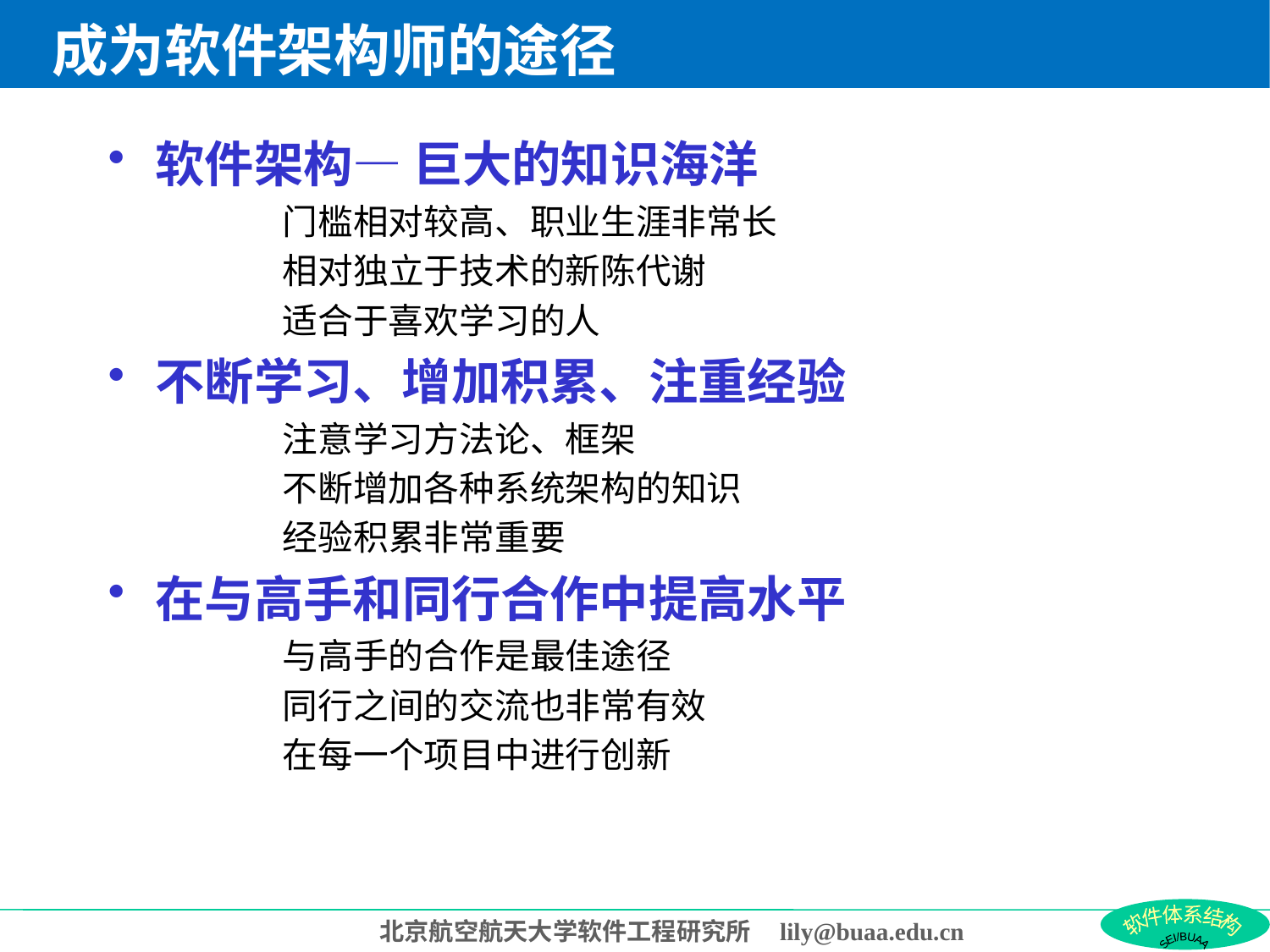

# 成为软件架构师的途径
软件架构— 巨大的知识海洋
		门槛相对较高、职业生涯非常长
		相对独立于技术的新陈代谢
		适合于喜欢学习的人
不断学习、增加积累、注重经验
		注意学习方法论、框架
		不断增加各种系统架构的知识
		经验积累非常重要
在与高手和同行合作中提高水平
		与高手的合作是最佳途径
		同行之间的交流也非常有效
		在每一个项目中进行创新

北京航空航天大学软件工程研究所    lily@buaa.edu.cn